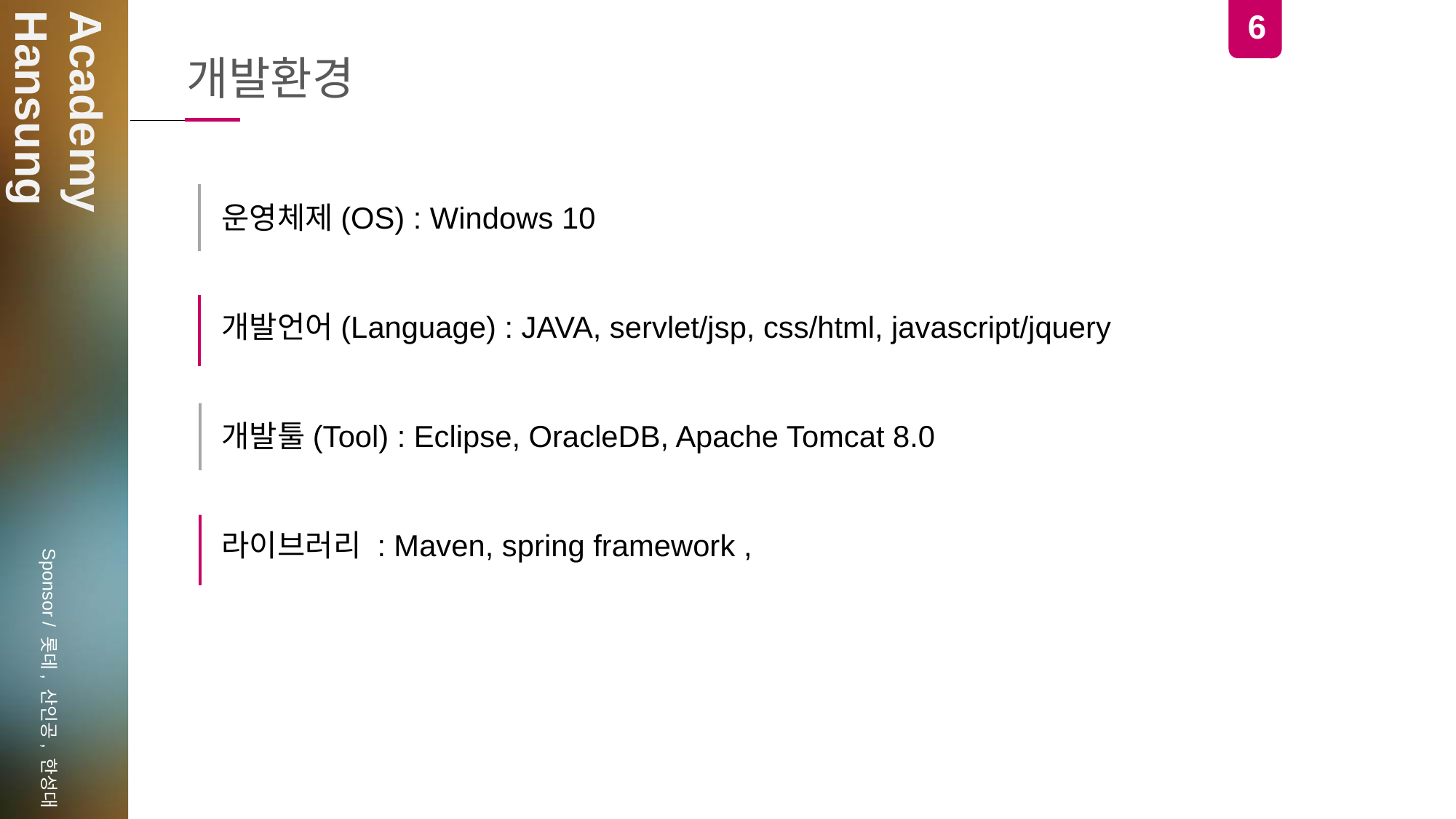

6

개발환경
운영체제(OS) : Windows 10

개발언어(Language) : JAVA, servlet/jsp, css/html, javascript/jquery

개발툴(Tool) : Eclipse, OracleDB, Apache Tomcat 8.0

라이브러리 : Maven, spring framework ,